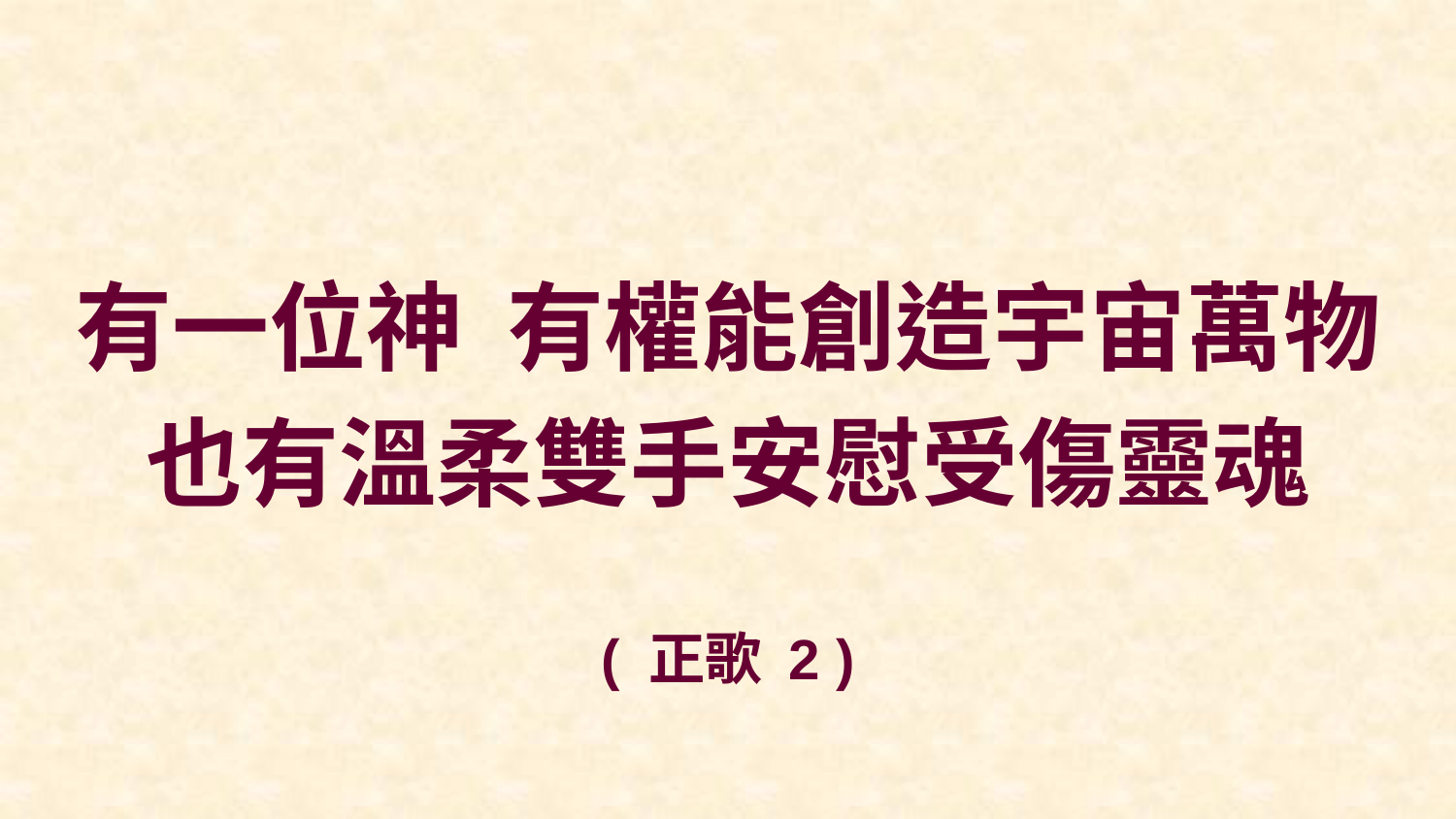

有一位神  有權能創造宇宙萬物
也有溫柔雙手安慰受傷靈魂
( 正歌 2 )